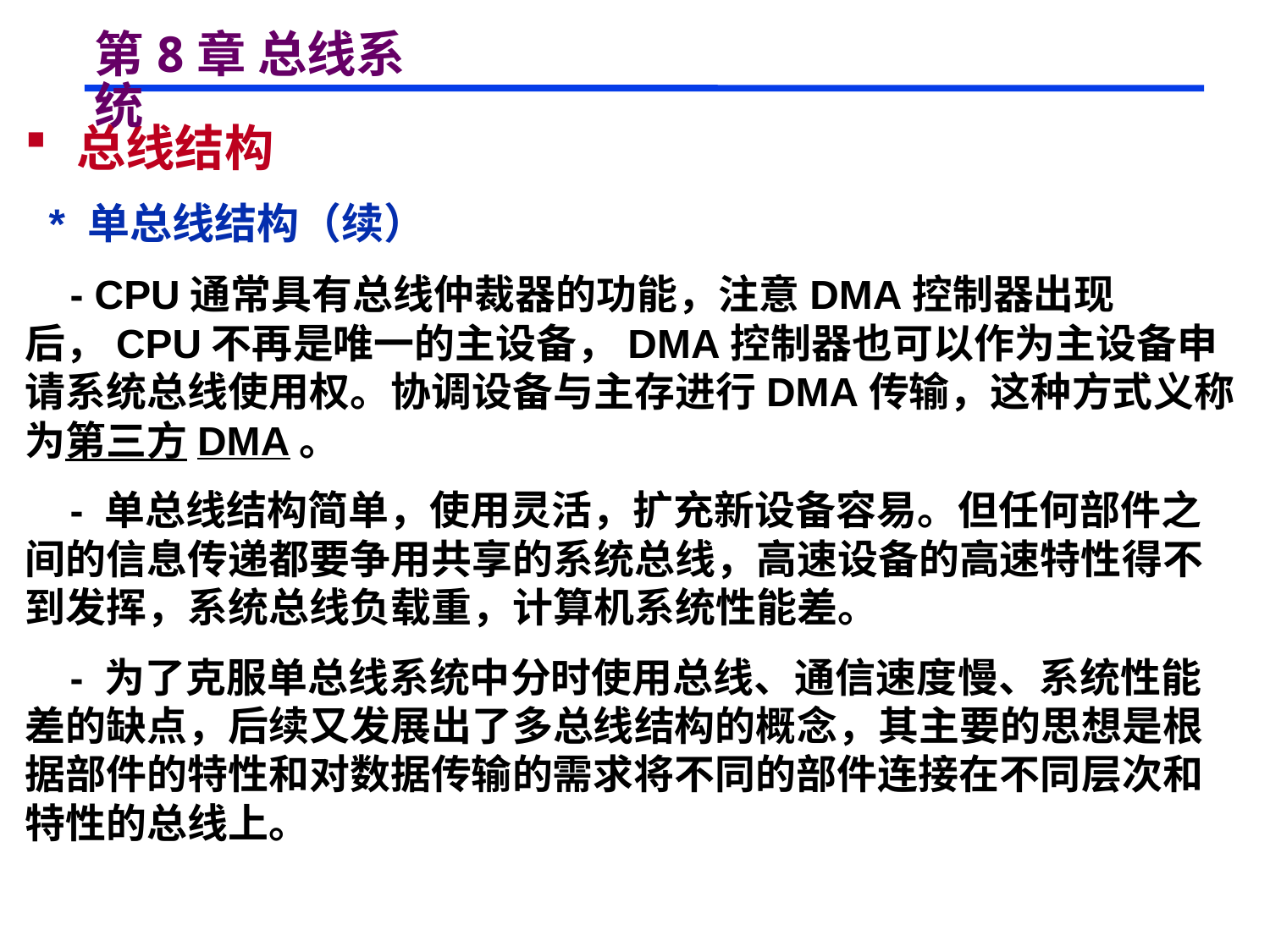

# 第8章 总线系统
 总线结构
  * 单总线结构（续）
    - CPU通常具有总线仲裁器的功能，注意DMA控制器出现后，CPU不再是唯一的主设备，DMA控制器也可以作为主设备申请系统总线使用权。协调设备与主存进行DMA传输，这种方式义称为第三方DMA。
    - 单总线结构简单，使用灵活，扩充新设备容易。但任何部件之间的信息传递都要争用共享的系统总线，高速设备的高速特性得不到发挥，系统总线负载重，计算机系统性能差。
    - 为了克服单总线系统中分时使用总线、通信速度慢、系统性能差的缺点，后续又发展出了多总线结构的概念，其主要的思想是根据部件的特性和对数据传输的需求将不同的部件连接在不同层次和特性的总线上。